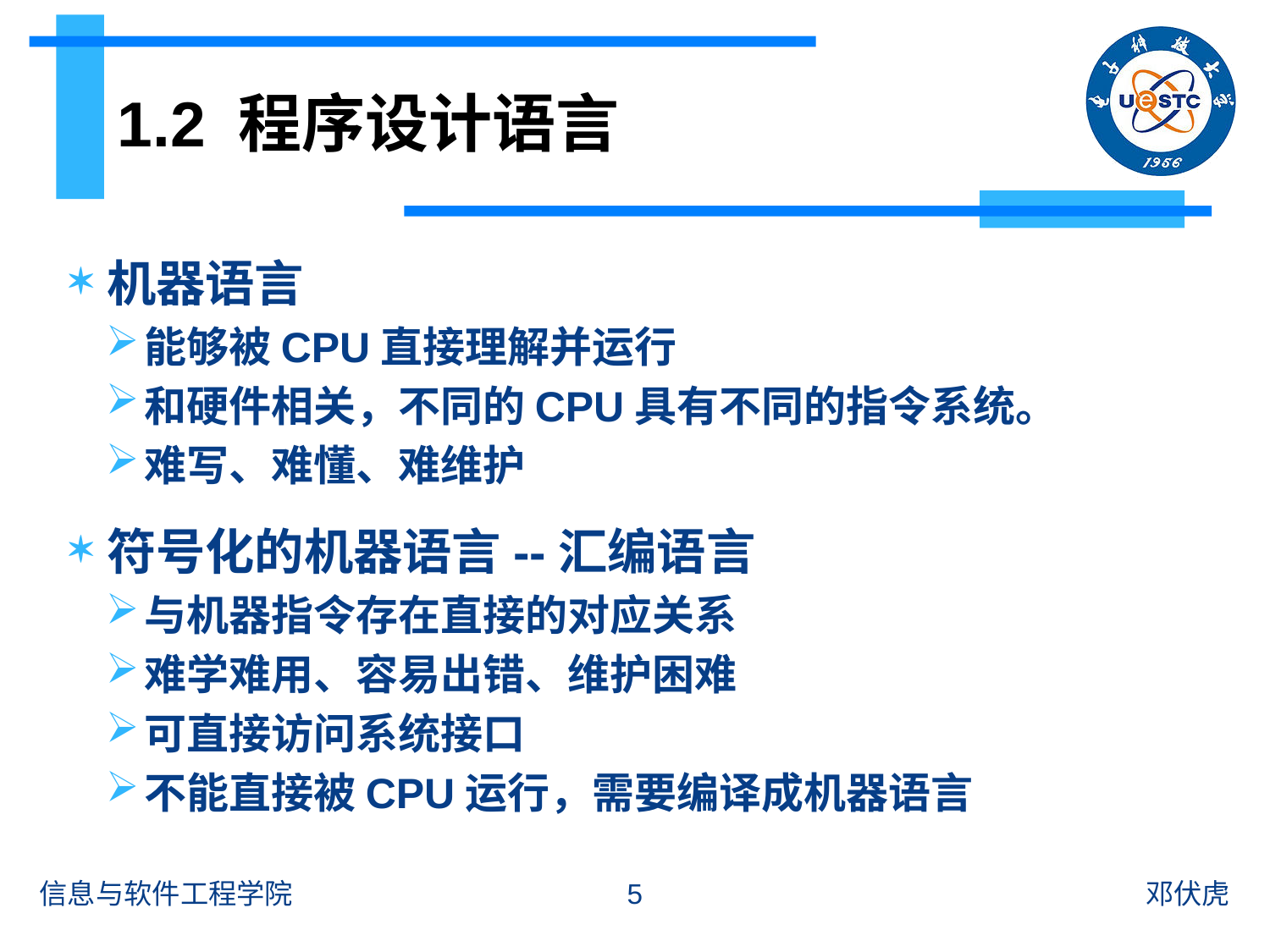

# 1.2 程序设计语言
机器语言
能够被CPU直接理解并运行
和硬件相关，不同的CPU具有不同的指令系统。
难写、难懂、难维护
符号化的机器语言--汇编语言
与机器指令存在直接的对应关系
难学难用、容易出错、维护困难
可直接访问系统接口
不能直接被CPU运行，需要编译成机器语言
5
信息与软件工程学院
邓伏虎